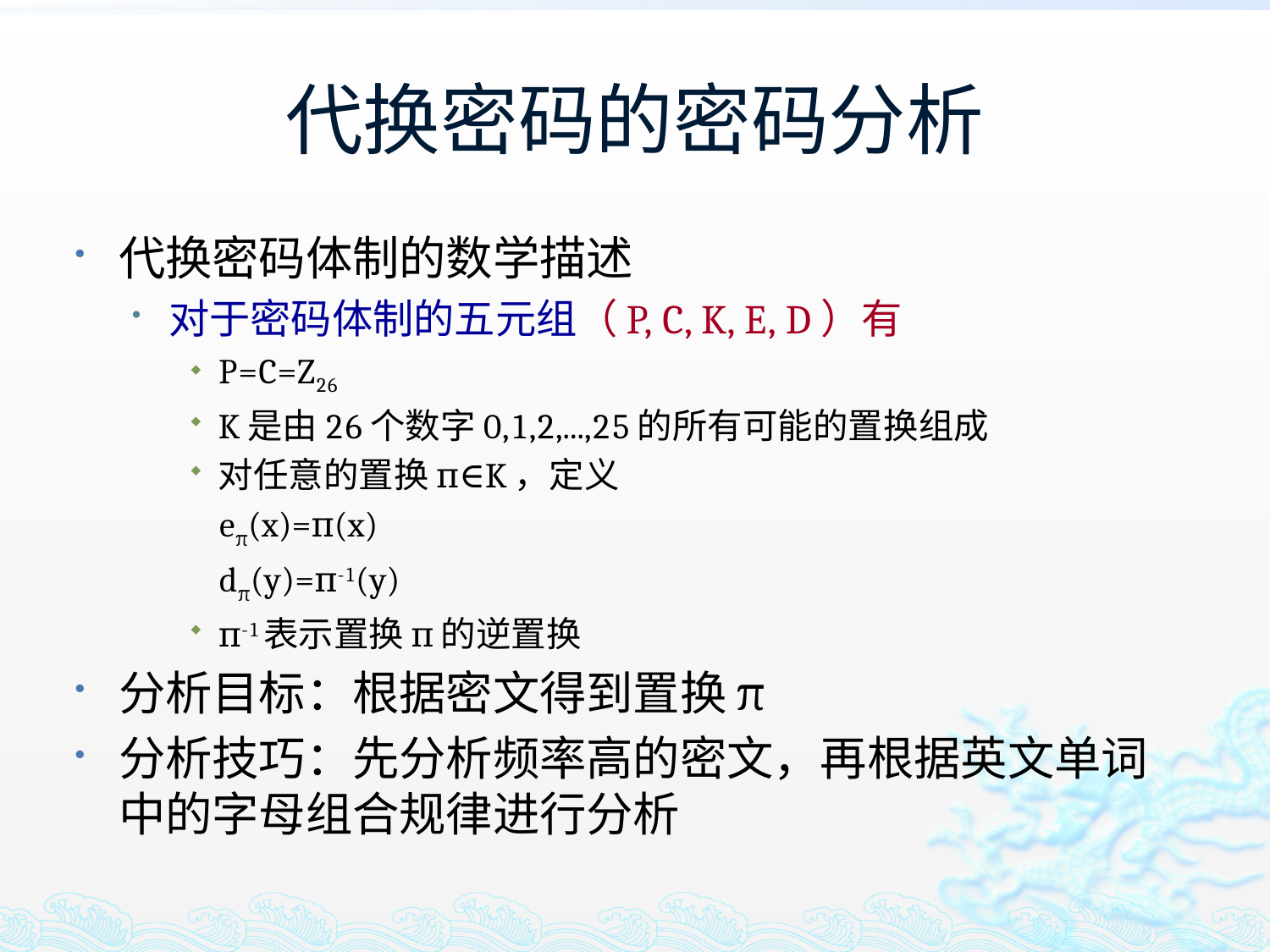

# 代换密码的密码分析
代换密码体制的数学描述
对于密码体制的五元组（P, C, K, E, D）有
P=C=Z26
K是由26个数字0,1,2,...,25的所有可能的置换组成
对任意的置换π∈K，定义
			eπ(x)=π(x)
			dπ(y)=π-1(y)
π-1表示置换π的逆置换
分析目标：根据密文得到置换π
分析技巧：先分析频率高的密文，再根据英文单词中的字母组合规律进行分析